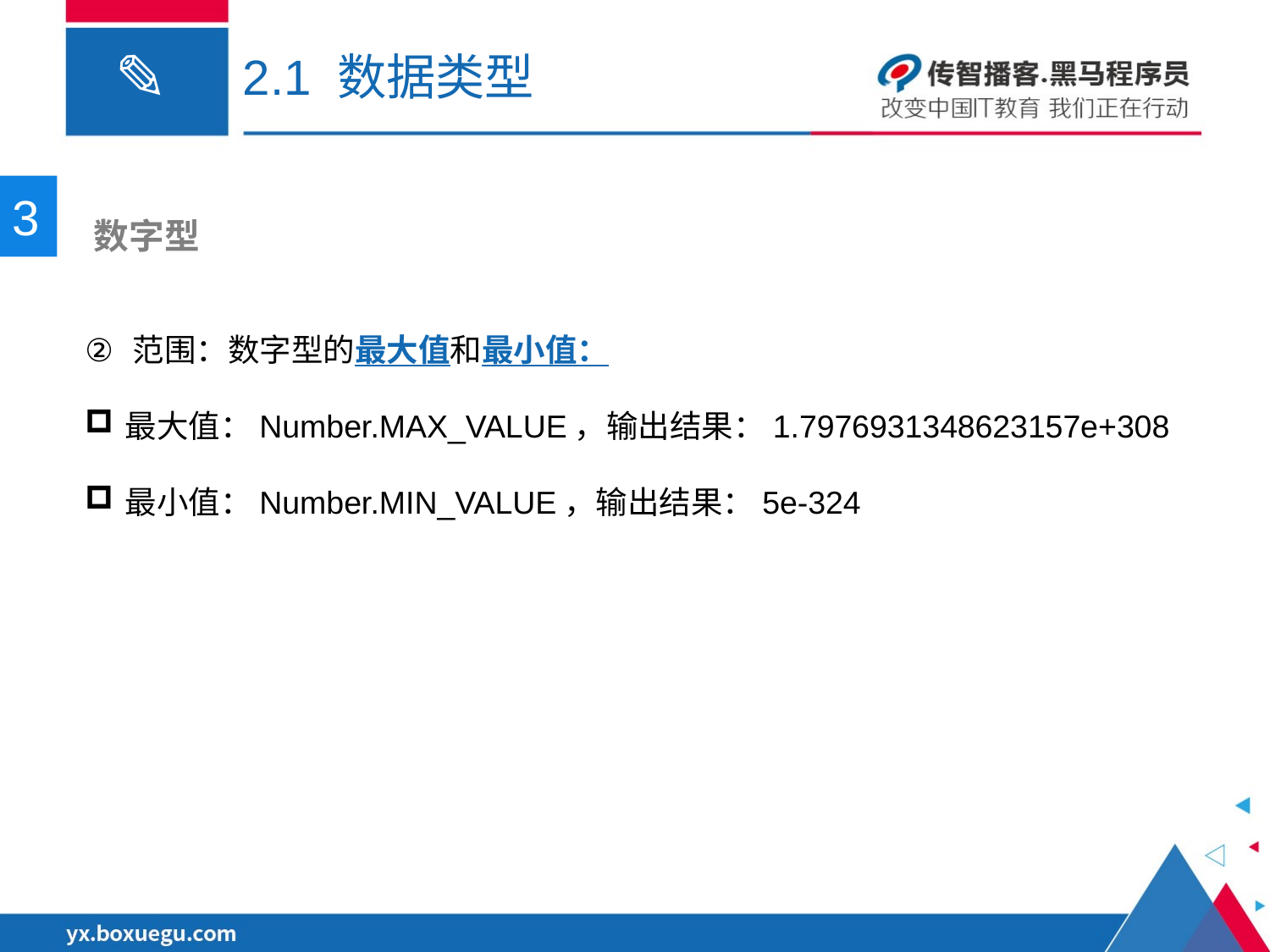

# 2.1 数据类型

3
  数字型
范围：数字型的最大值和最小值：
最大值：Number.MAX_VALUE，输出结果：1.7976931348623157e+308
最小值：Number.MIN_VALUE，输出结果：5e-324